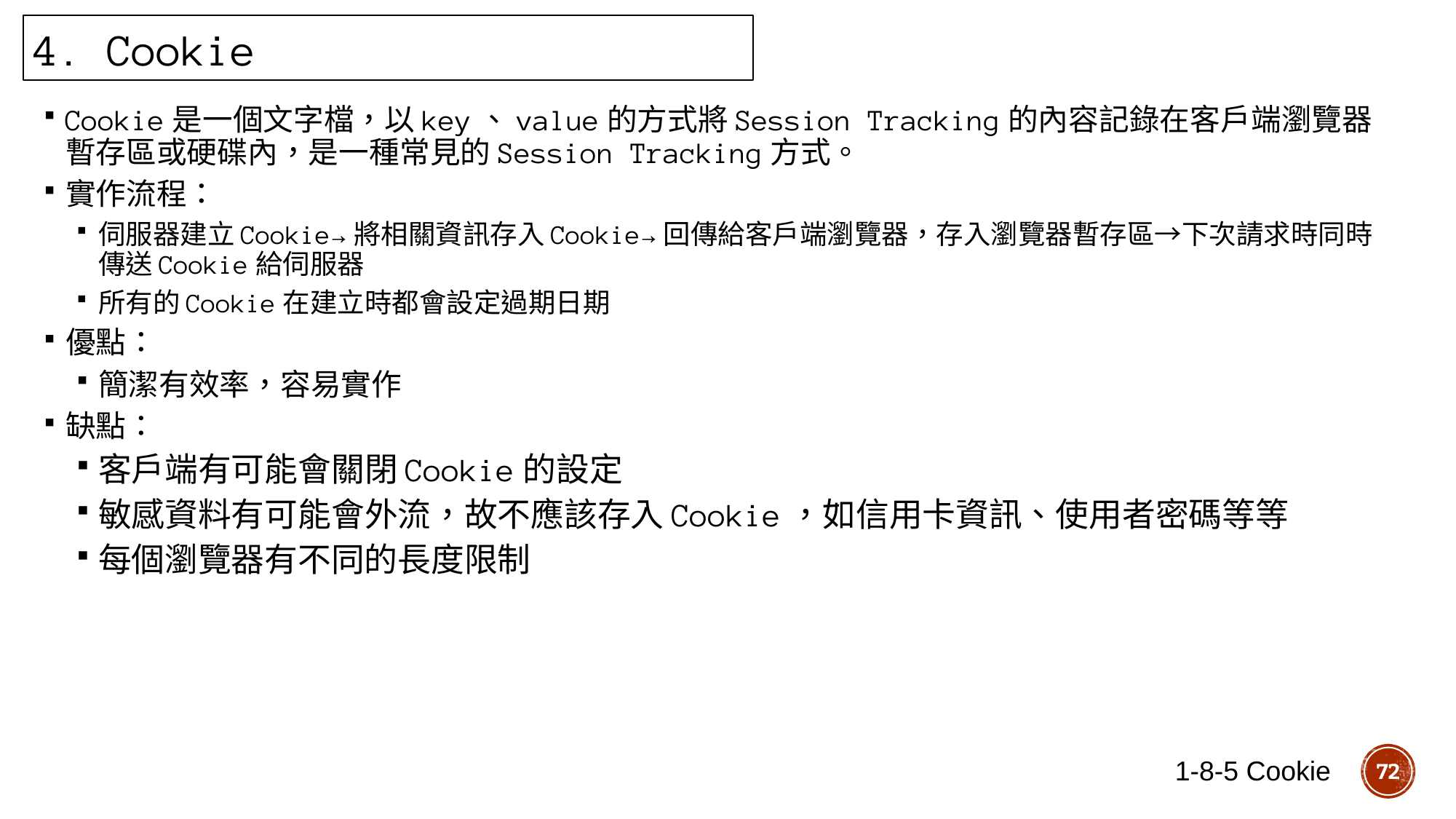

4. Cookie
Cookie是一個文字檔，以key、value的方式將Session Tracking的內容記錄在客戶端瀏覽器暫存區或硬碟內，是一種常見的Session Tracking方式。
實作流程：
伺服器建立Cookie→將相關資訊存入Cookie→回傳給客戶端瀏覽器，存入瀏覽器暫存區→下次請求時同時傳送Cookie給伺服器
所有的Cookie在建立時都會設定過期日期
優點：
簡潔有效率，容易實作
缺點：
客戶端有可能會關閉Cookie的設定
敏感資料有可能會外流，故不應該存入Cookie，如信用卡資訊、使用者密碼等等
每個瀏覽器有不同的長度限制

1-8-5 Cookie
72